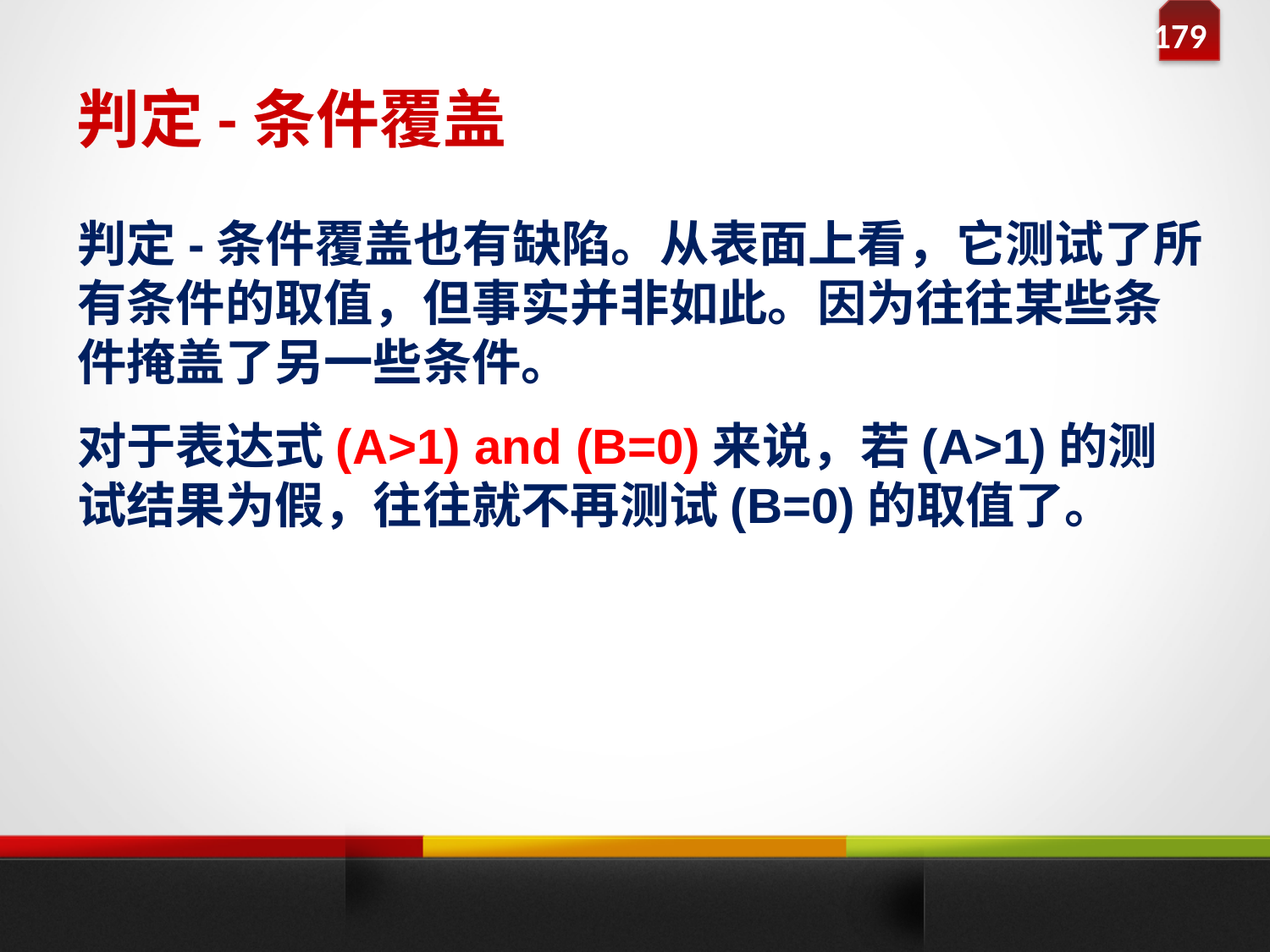

# 判定-条件覆盖
判定-条件覆盖也有缺陷。从表面上看，它测试了所有条件的取值，但事实并非如此。因为往往某些条件掩盖了另一些条件。
对于表达式(A>1) and (B=0)来说，若(A>1)的测试结果为假，往往就不再测试(B=0)的取值了。